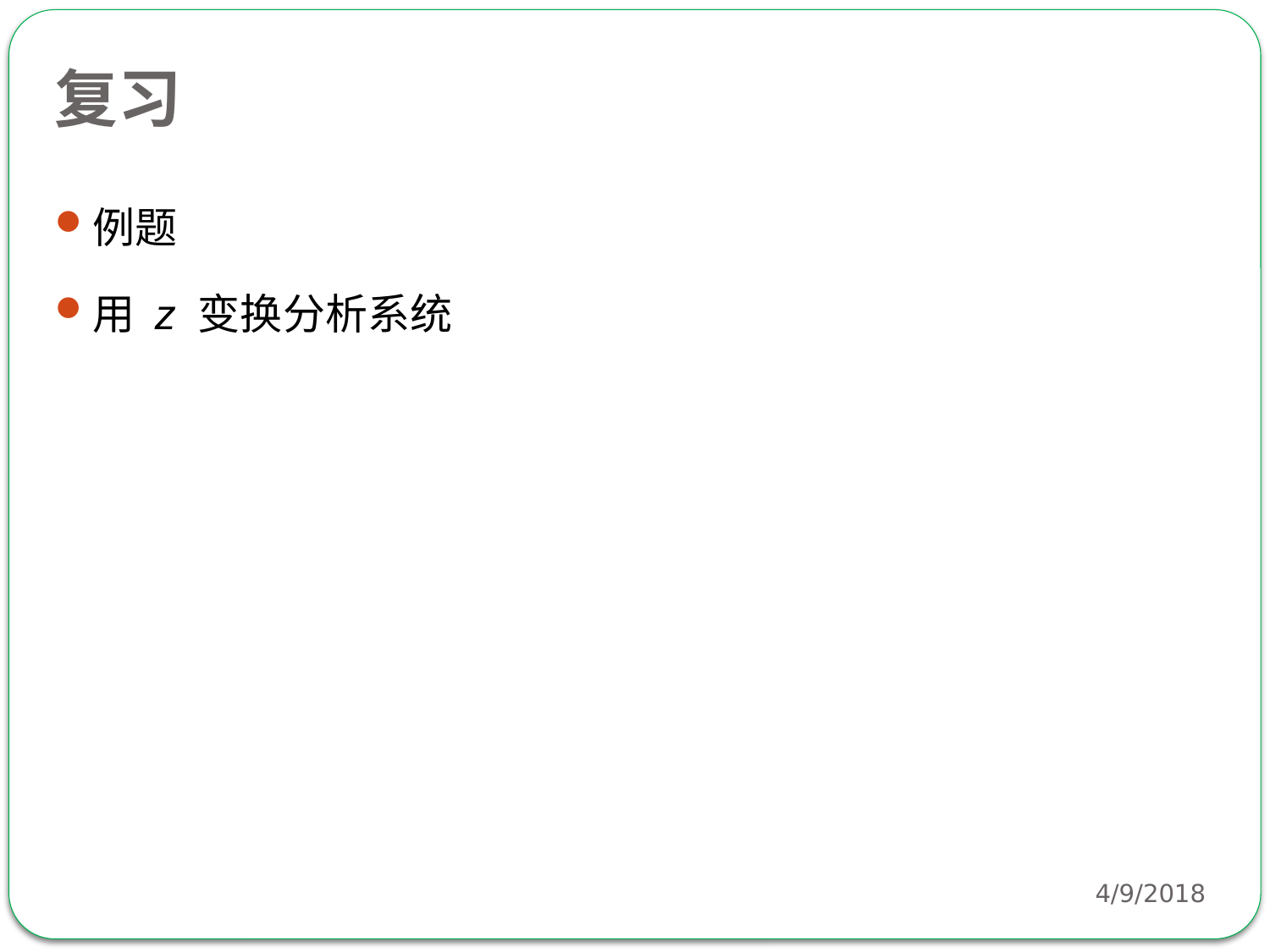

# 复习
例题
用 z 变换分析系统
4/9/2018